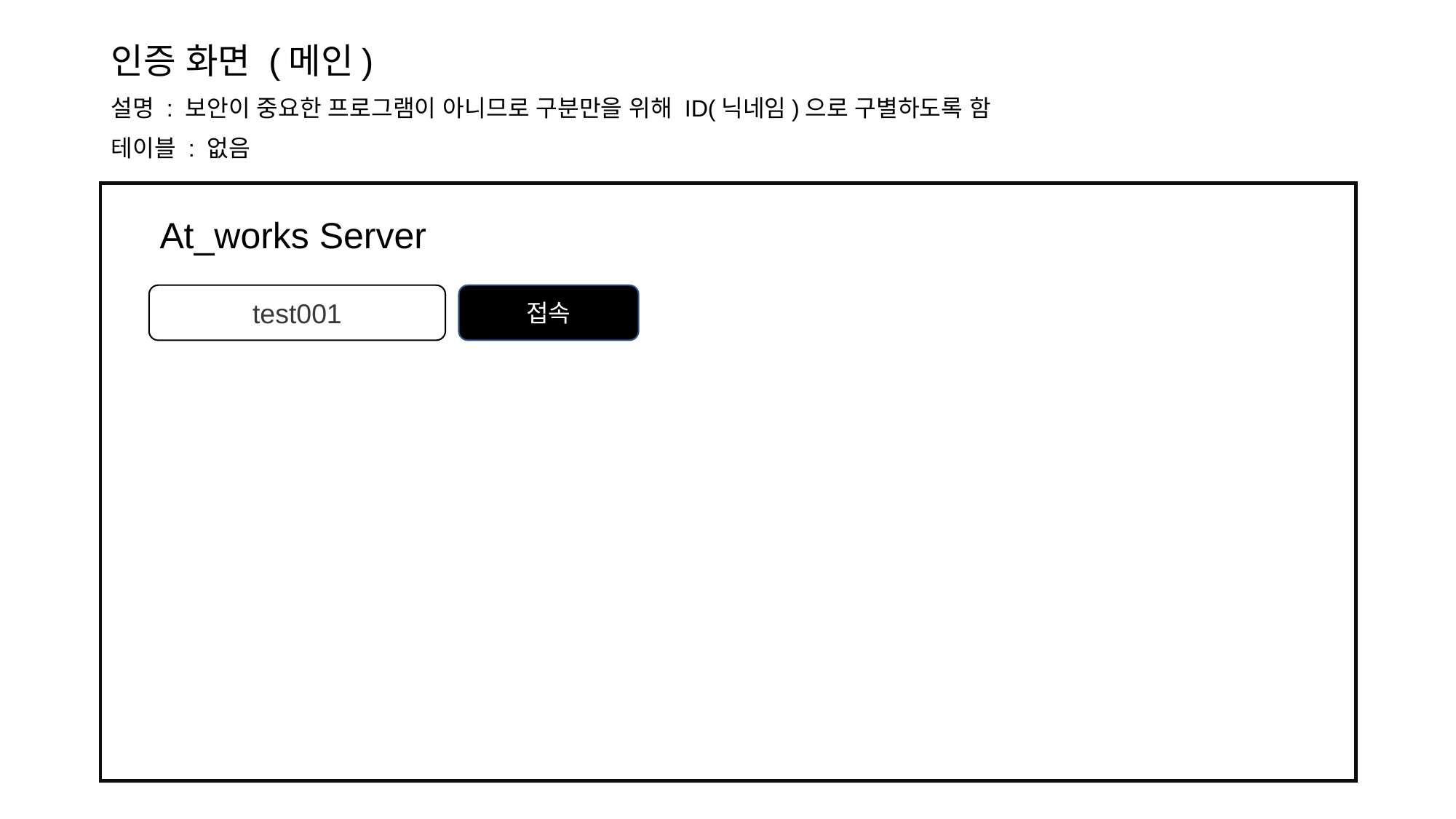

인증 화면 (메인)
설명 : 보안이 중요한 프로그램이 아니므로 구분만을 위해 ID(닉네임)으로 구별하도록 함
테이블 : 없음

At_works Server
test001
접속